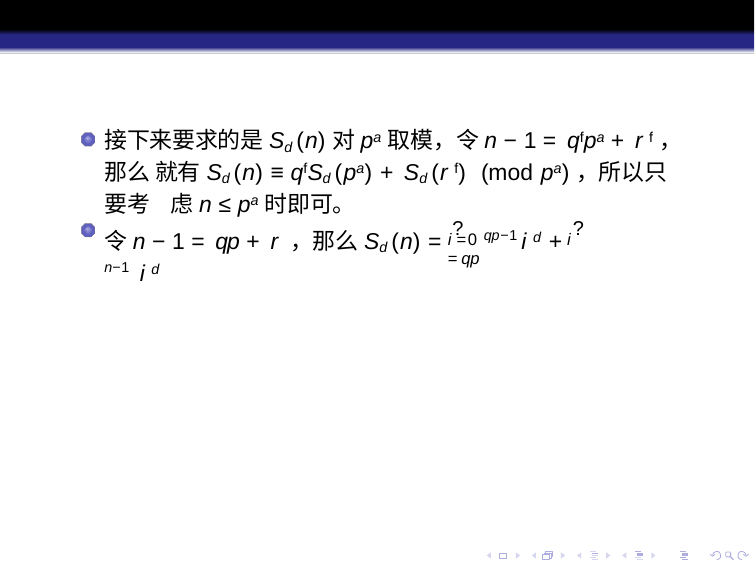

接下来要求的是Sd (n)对pa取模，令n − 1 = qfpa + r f，那么 就有Sd (n) ≡ qfSd (pa) + Sd (r f)  (mod pa)，所以只要考    虑n ≤ pa时即可。
令n − 1 = qp + r ，那么Sd (n) = ?qp−1 i d  + ?n−1  i d
i =0	i =qp